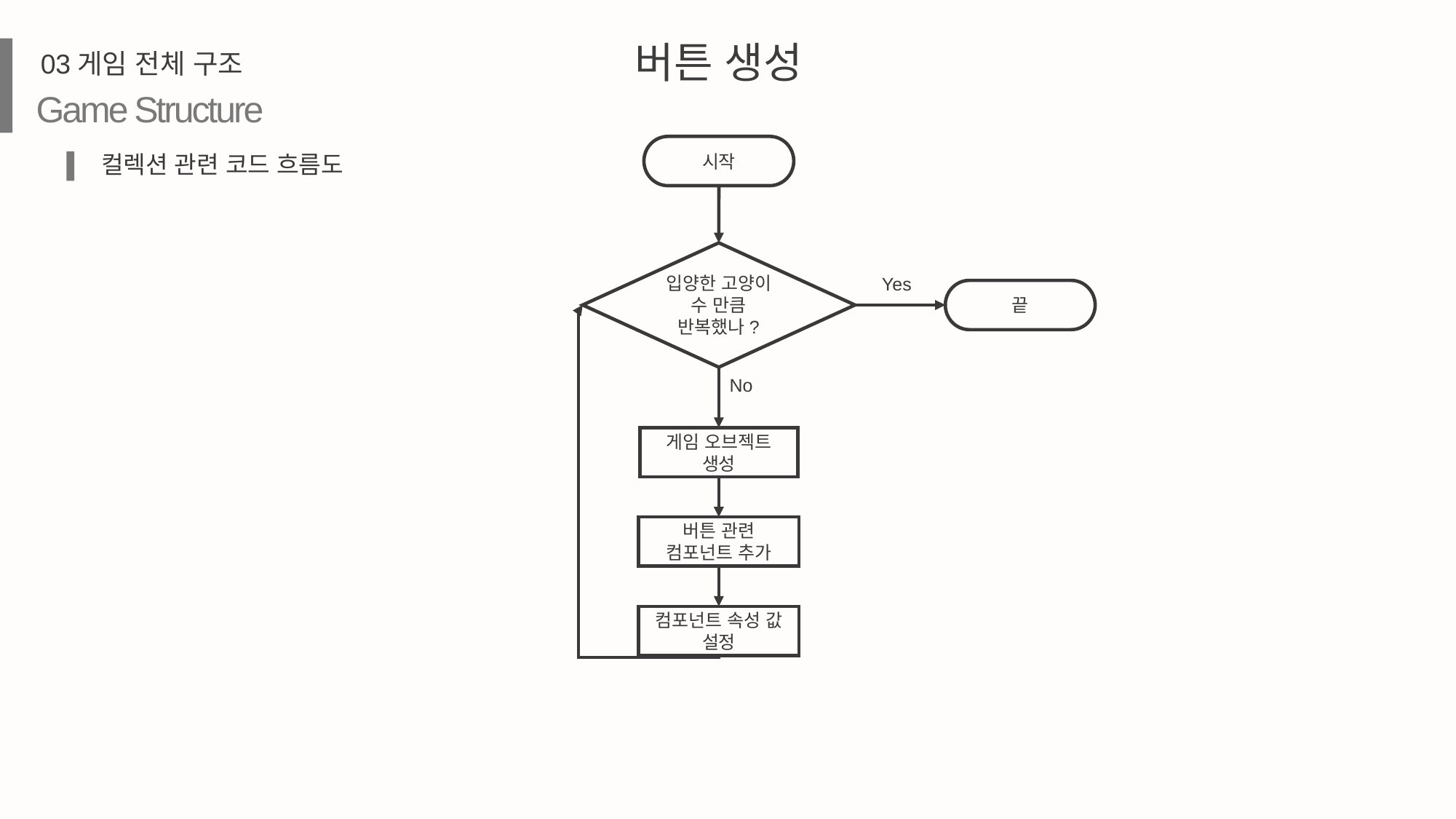

버튼 생성

03게임 전체 구조
Game Structure
시작
 컬렉션 관련 코드 흐름도

입양한 고양이 수 만큼
반복했나?
Yes
끝
No
게임 오브젝트 생성
버튼 관련
컴포넌트 추가
컴포넌트 속성 값
설정